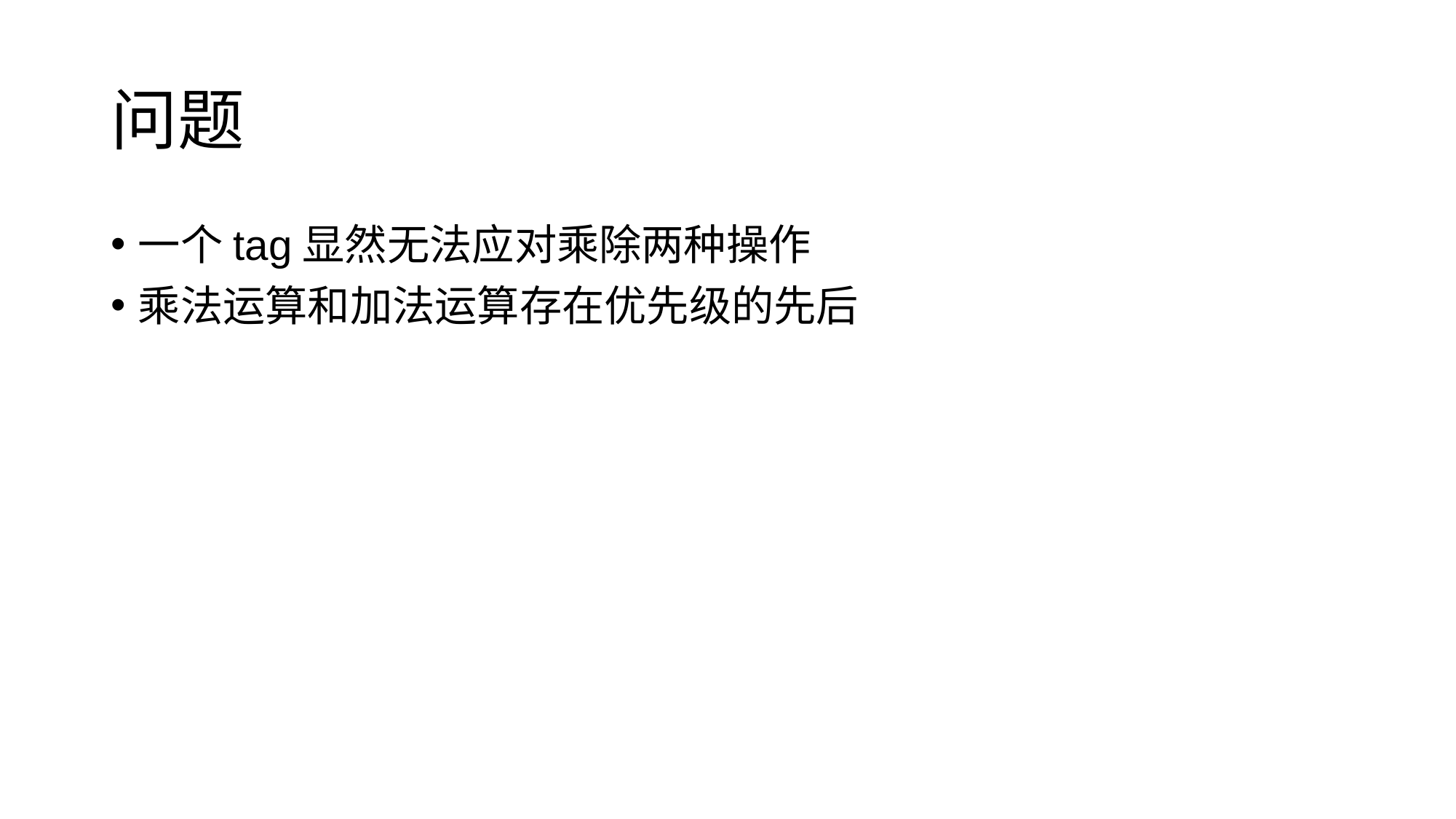

# 问题
一个tag显然无法应对乘除两种操作
乘法运算和加法运算存在优先级的先后